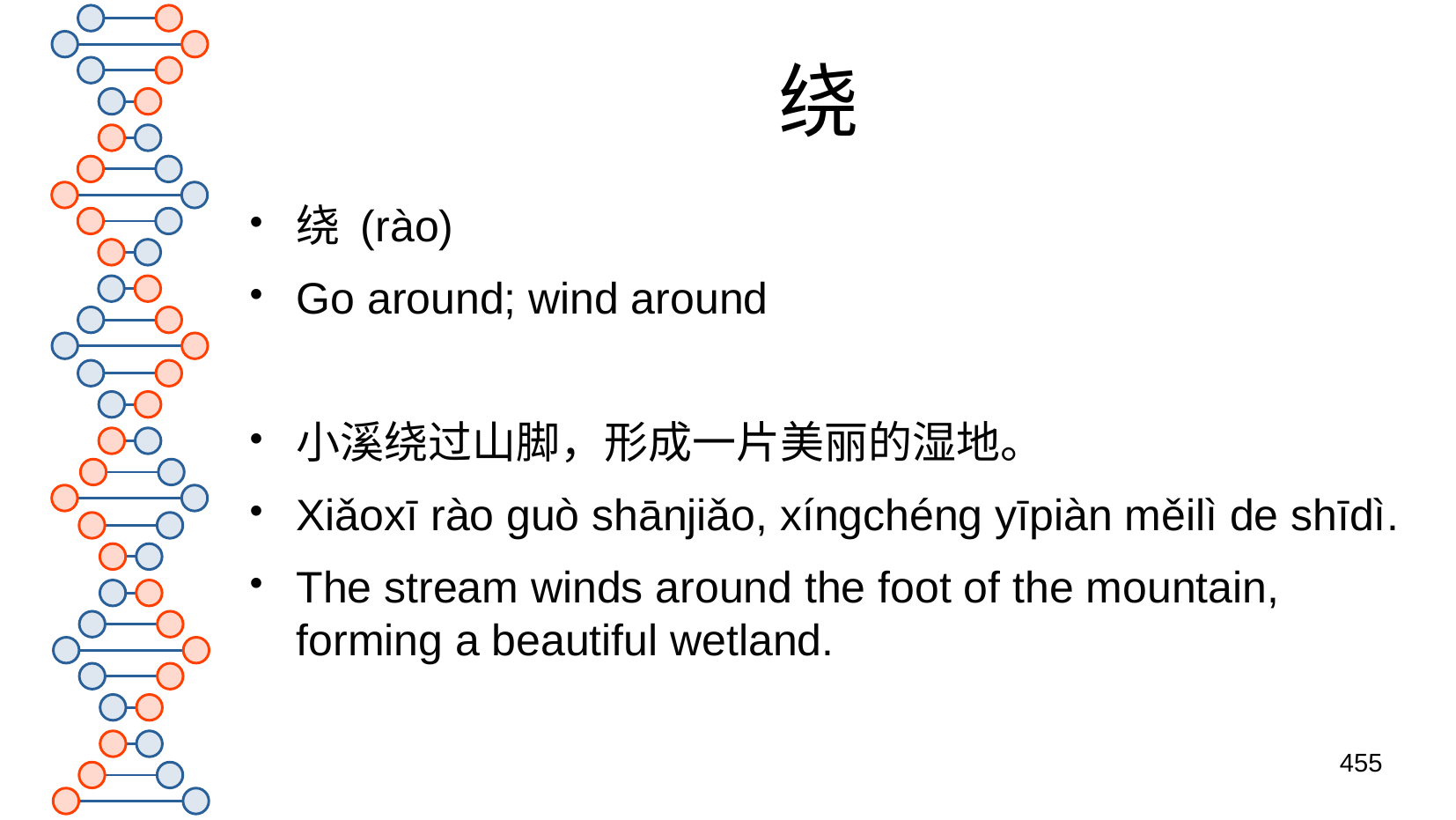

# 绕
绕 (rào)
Go around; wind around

小溪绕过山脚，形成一片美丽的湿地。
Xiǎoxī rào guò shānjiǎo, xíngchéng yīpiàn měilì de shīdì.
The stream winds around the foot of the mountain, forming a beautiful wetland.

455